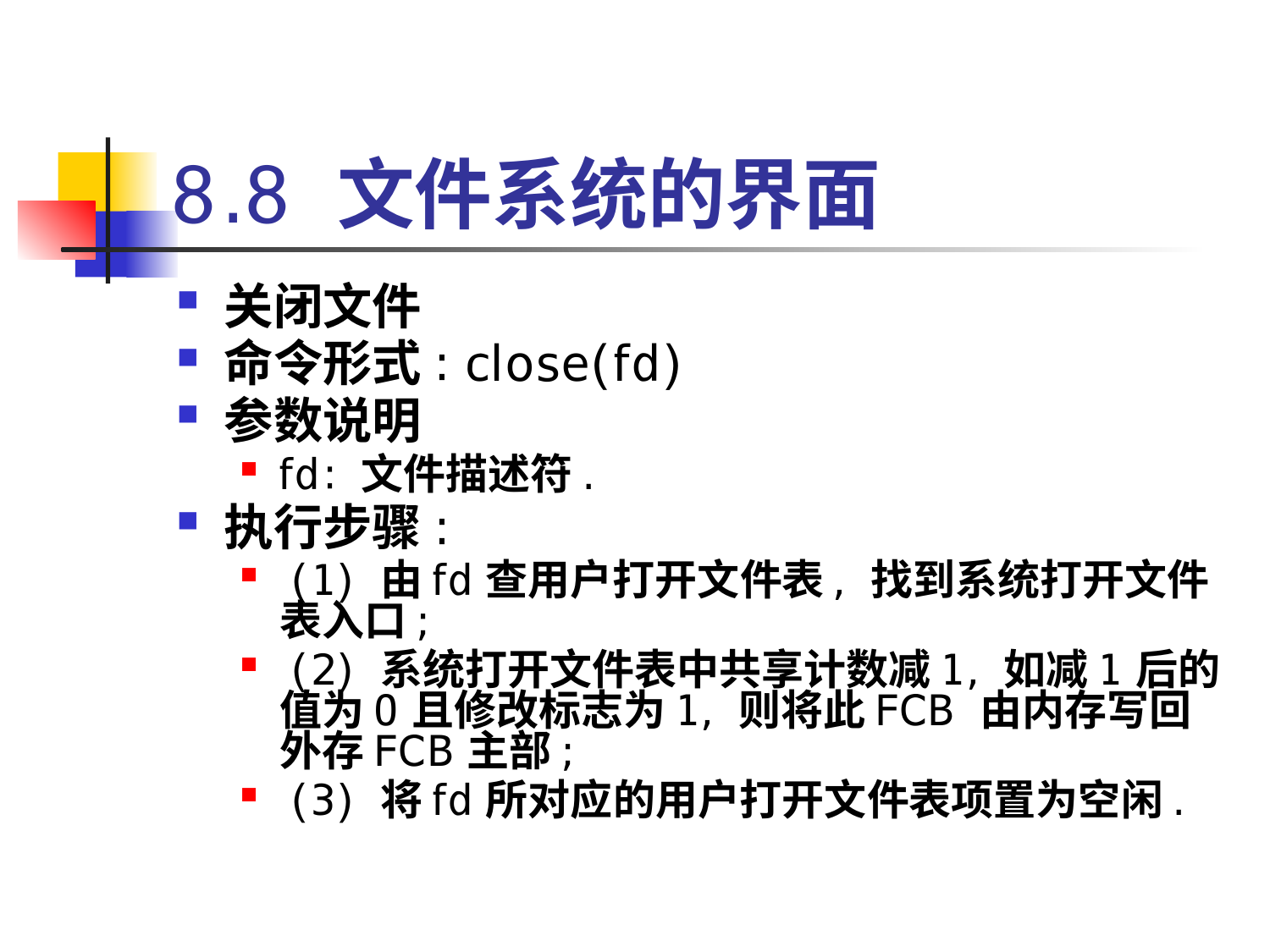

# 8.8 文件系统的界面
关闭文件
命令形式: close(fd)
参数说明
fd: 文件描述符.
执行步骤:
 (1) 由fd查用户打开文件表, 找到系统打开文件表入口;
 (2) 系统打开文件表中共享计数减1, 如减1后的值为0且修改标志为1, 则将此FCB 由内存写回外存FCB主部;
 (3) 将fd所对应的用户打开文件表项置为空闲.